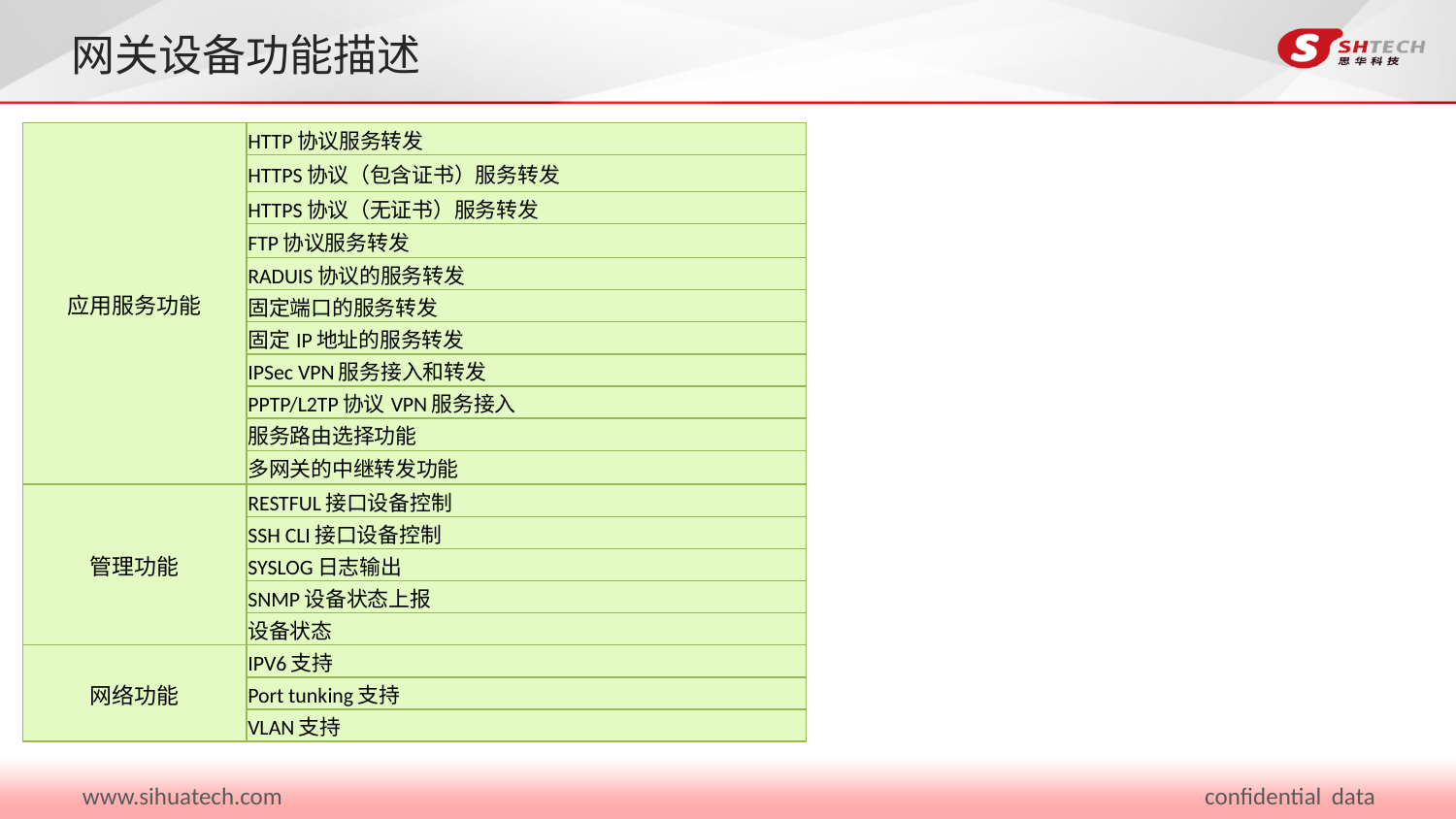

# 网关设备功能描述
| 应用服务功能 | HTTP协议服务转发 |
| --- | --- |
|  | HTTPS协议（包含证书）服务转发 |
|  | HTTPS协议（无证书）服务转发 |
|  | FTP协议服务转发 |
|  | RADUIS协议的服务转发 |
|  | 固定端口的服务转发 |
|  | 固定IP地址的服务转发 |
|  | IPSec VPN服务接入和转发 |
|  | PPTP/L2TP协议VPN服务接入 |
|  | 服务路由选择功能 |
|  | 多网关的中继转发功能 |
| 管理功能 | RESTFUL接口设备控制 |
|  | SSH CLI接口设备控制 |
|  | SYSLOG日志输出 |
|  | SNMP设备状态上报 |
|  | 设备状态 |
| 网络功能 | IPV6支持 |
|  | Port tunking支持 |
|  | VLAN支持 |